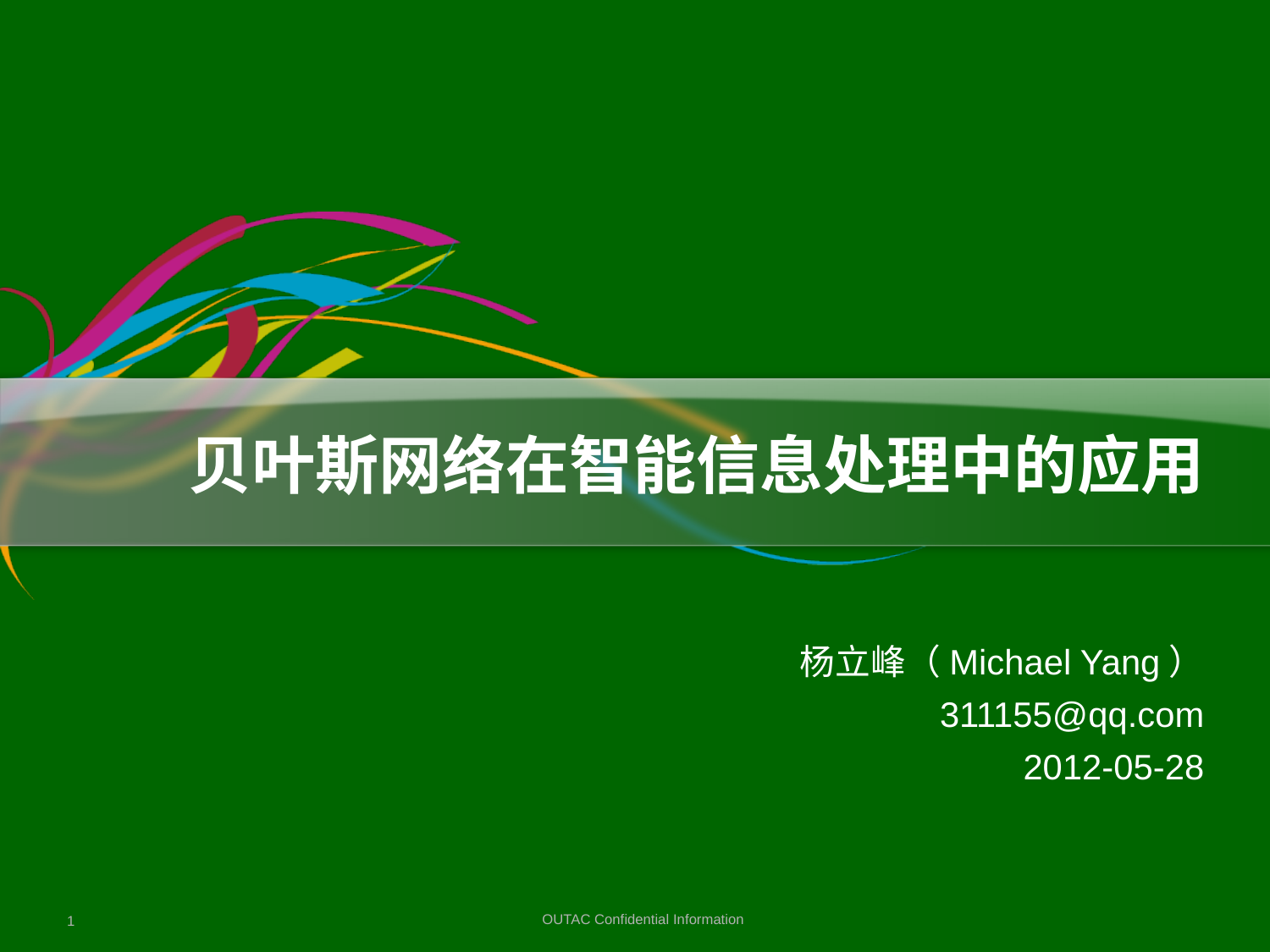

# 贝叶斯网络在智能信息处理中的应用

杨立峰（Michael Yang）
311155@qq.com
2012-05-28
1